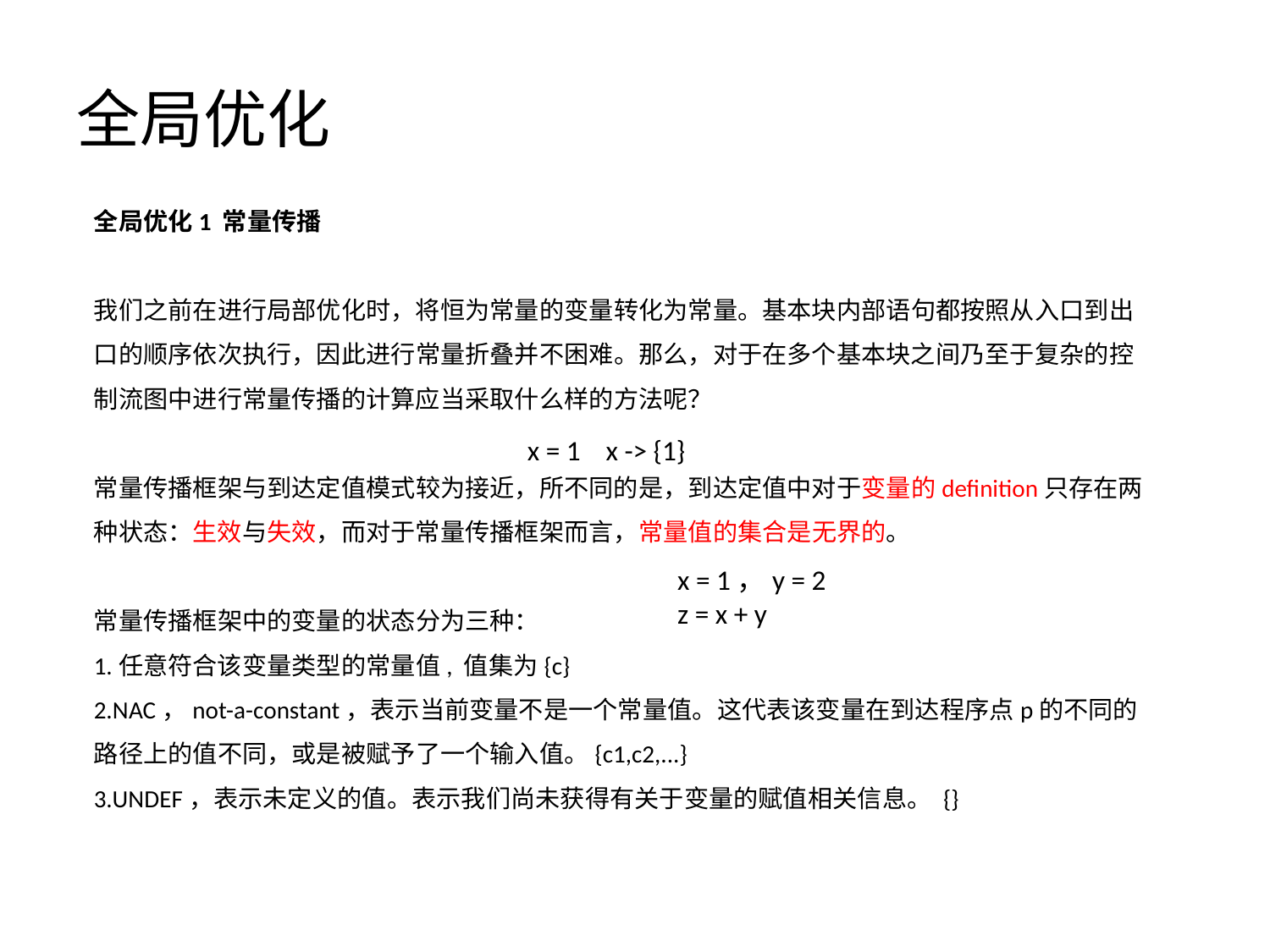

# 全局优化

全局优化1 常量传播

我们之前在进行局部优化时，将恒为常量的变量转化为常量。基本块内部语句都按照从入口到出口的顺序依次执行，因此进行常量折叠并不困难。那么，对于在多个基本块之间乃至于复杂的控制流图中进行常量传播的计算应当采取什么样的方法呢？

常量传播框架与到达定值模式较为接近，所不同的是，到达定值中对于变量的definition只存在两种状态：生效与失效，而对于常量传播框架而言，常量值的集合是无界的。

常量传播框架中的变量的状态分为三种：
1.任意符合该变量类型的常量值, 值集为{c}
2.NAC，not-a-constant，表示当前变量不是一个常量值。这代表该变量在到达程序点p的不同的路径上的值不同，或是被赋予了一个输入值。{c1,c2,...}
3.UNDEF，表示未定义的值。表示我们尚未获得有关于变量的赋值相关信息。 {}

x = 1    x -> {1}
x = 1，y = 2
z = x + y